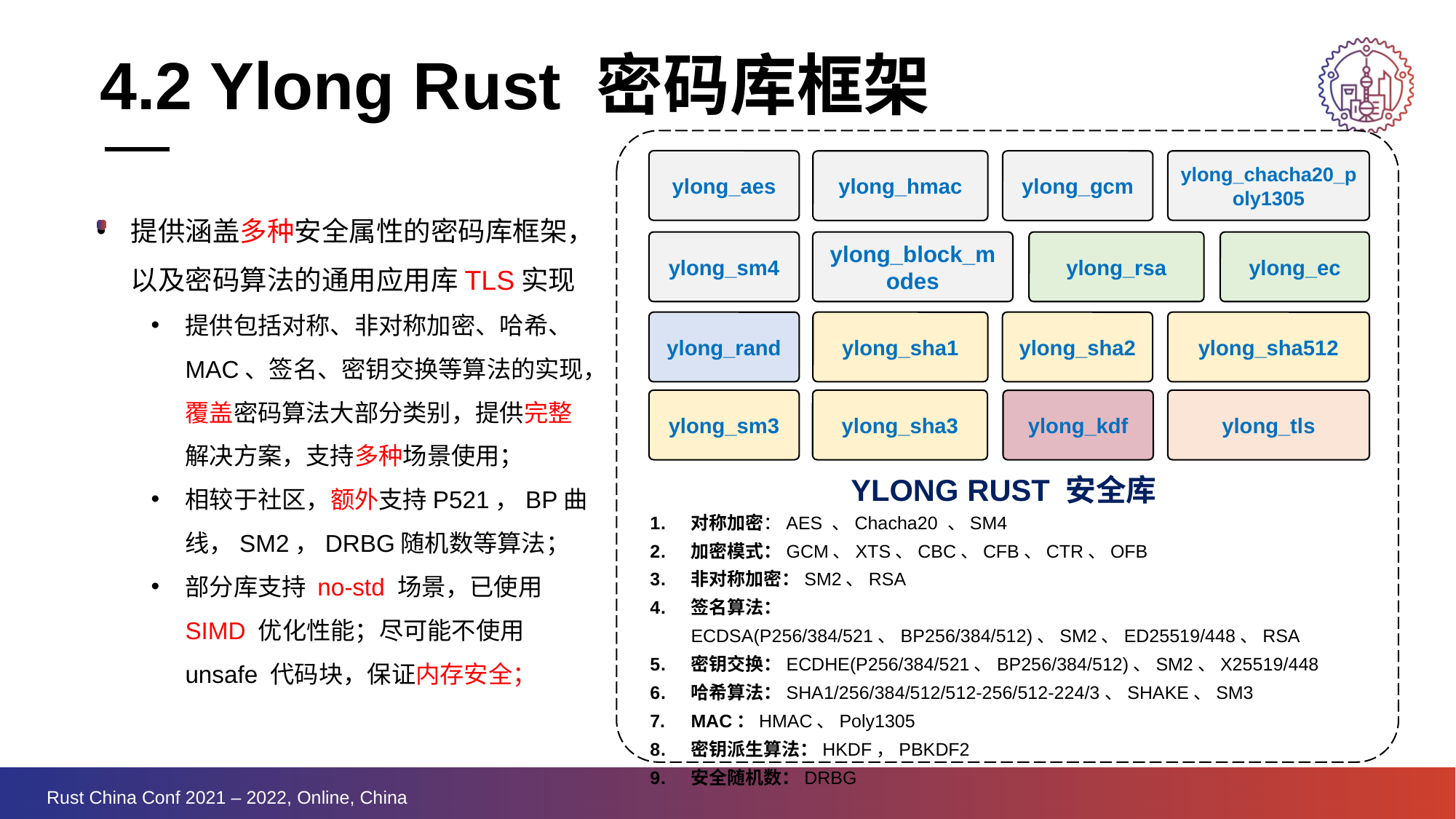

4.2 Ylong Rust 密码库框架

ylong_aes
ylong_gcm
ylong_hmac
ylong_chacha20_poly1305
ylong_sm4
ylong_rsa
ylong_ec
ylong_sha2
ylong_sha512
ylong_rand
ylong_sha1
ylong_tls
ylong_sm3
ylong_sha3
YLONG RUST 安全库
ylong_block_modes
提供涵盖多种安全属性的密码库框架，以及密码算法的通用应用库TLS实现
提供包括对称、非对称加密、哈希、MAC、签名、密钥交换等算法的实现，覆盖密码算法大部分类别，提供完整解决方案，支持多种场景使用；
相较于社区，额外支持P521，BP曲线，SM2，DRBG随机数等算法；
部分库支持 no-std 场景，已使用 SIMD 优化性能；尽可能不使用 unsafe 代码块，保证内存安全；

ylong_kdf
对称加密：AES 、Chacha20 、SM4
加密模式：GCM、XTS、CBC、CFB、CTR、OFB
非对称加密：SM2、RSA
签名算法： ECDSA(P256/384/521、BP256/384/512)、SM2、ED25519/448、RSA
密钥交换：ECDHE(P256/384/521、BP256/384/512)、SM2、X25519/448
哈希算法：SHA1/256/384/512/512-256/512-224/3、SHAKE、SM3
MAC：HMAC、Poly1305
密钥派生算法：HKDF，PBKDF2
安全随机数：DRBG